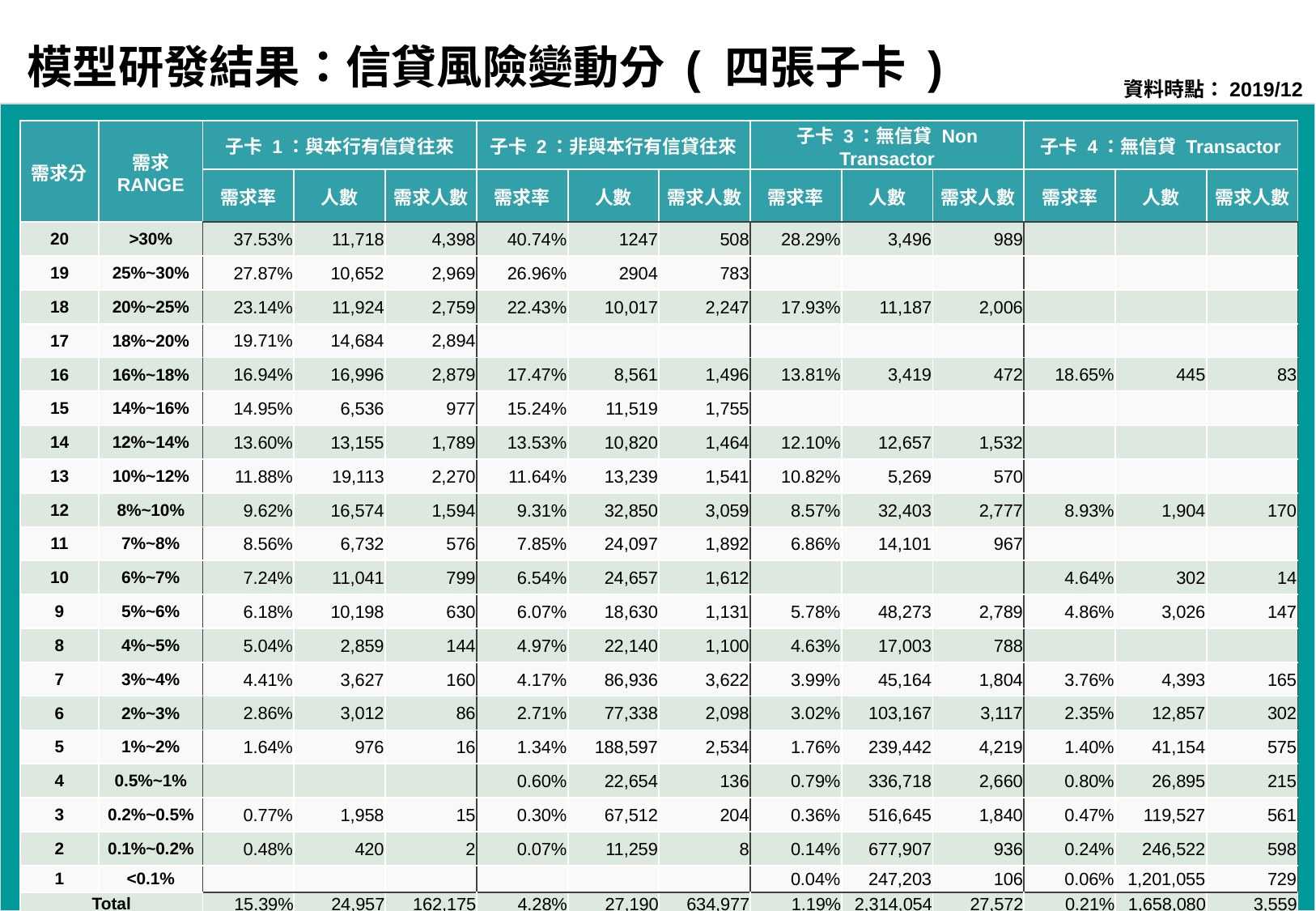

# 模型研發結果：信貸風險變動分 ( 四張子卡 )
資料時點：2019/12

| 需求分 | 需求 RANGE | 子卡 1：與本行有信貸往來 |  |  | 子卡 2：非與本行有信貸往來 |  |  | 子卡 3：無信貸 Non Transactor |  |  | 子卡 4：無信貸 Transactor |  |  |
| --- | --- | --- | --- | --- | --- | --- | --- | --- | --- | --- | --- | --- | --- |
|  |  | 需求率 | 人數 | 需求人數 | 需求率 | 人數 | 需求人數 | 需求率 | 人數 | 需求人數 | 需求率 | 人數 | 需求人數 |
| 20 | >30% | 37.53% | 11,718 | 4,398 | 40.74% | 1247 | 508 | 28.29% | 3,496 | 989 |  |  |  |
| 19 | 25%~30% | 27.87% | 10,652 | 2,969 | 26.96% | 2904 | 783 |  |  |  |  |  |  |
| 18 | 20%~25% | 23.14% | 11,924 | 2,759 | 22.43% | 10,017 | 2,247 | 17.93% | 11,187 | 2,006 |  |  |  |
| 17 | 18%~20% | 19.71% | 14,684 | 2,894 |  |  |  |  |  |  |  |  |  |
| 16 | 16%~18% | 16.94% | 16,996 | 2,879 | 17.47% | 8,561 | 1,496 | 13.81% | 3,419 | 472 | 18.65% | 445 | 83 |
| 15 | 14%~16% | 14.95% | 6,536 | 977 | 15.24% | 11,519 | 1,755 |  |  |  |  |  |  |
| 14 | 12%~14% | 13.60% | 13,155 | 1,789 | 13.53% | 10,820 | 1,464 | 12.10% | 12,657 | 1,532 |  |  |  |
| 13 | 10%~12% | 11.88% | 19,113 | 2,270 | 11.64% | 13,239 | 1,541 | 10.82% | 5,269 | 570 |  |  |  |
| 12 | 8%~10% | 9.62% | 16,574 | 1,594 | 9.31% | 32,850 | 3,059 | 8.57% | 32,403 | 2,777 | 8.93% | 1,904 | 170 |
| 11 | 7%~8% | 8.56% | 6,732 | 576 | 7.85% | 24,097 | 1,892 | 6.86% | 14,101 | 967 |  |  |  |
| 10 | 6%~7% | 7.24% | 11,041 | 799 | 6.54% | 24,657 | 1,612 |  |  |  | 4.64% | 302 | 14 |
| 9 | 5%~6% | 6.18% | 10,198 | 630 | 6.07% | 18,630 | 1,131 | 5.78% | 48,273 | 2,789 | 4.86% | 3,026 | 147 |
| 8 | 4%~5% | 5.04% | 2,859 | 144 | 4.97% | 22,140 | 1,100 | 4.63% | 17,003 | 788 |  |  |  |
| 7 | 3%~4% | 4.41% | 3,627 | 160 | 4.17% | 86,936 | 3,622 | 3.99% | 45,164 | 1,804 | 3.76% | 4,393 | 165 |
| 6 | 2%~3% | 2.86% | 3,012 | 86 | 2.71% | 77,338 | 2,098 | 3.02% | 103,167 | 3,117 | 2.35% | 12,857 | 302 |
| 5 | 1%~2% | 1.64% | 976 | 16 | 1.34% | 188,597 | 2,534 | 1.76% | 239,442 | 4,219 | 1.40% | 41,154 | 575 |
| 4 | 0.5%~1% |  |  |  | 0.60% | 22,654 | 136 | 0.79% | 336,718 | 2,660 | 0.80% | 26,895 | 215 |
| 3 | 0.2%~0.5% | 0.77% | 1,958 | 15 | 0.30% | 67,512 | 204 | 0.36% | 516,645 | 1,840 | 0.47% | 119,527 | 561 |
| 2 | 0.1%~0.2% | 0.48% | 420 | 2 | 0.07% | 11,259 | 8 | 0.14% | 677,907 | 936 | 0.24% | 246,522 | 598 |
| 1 | <0.1% |  |  |  |  |  |  | 0.04% | 247,203 | 106 | 0.06% | 1,201,055 | 729 |
| Total |  | 15.39% | 24,957 | 162,175 | 4.28% | 27,190 | 634,977 | 1.19% | 2,314,054 | 27,572 | 0.21% | 1,658,080 | 3,559 |